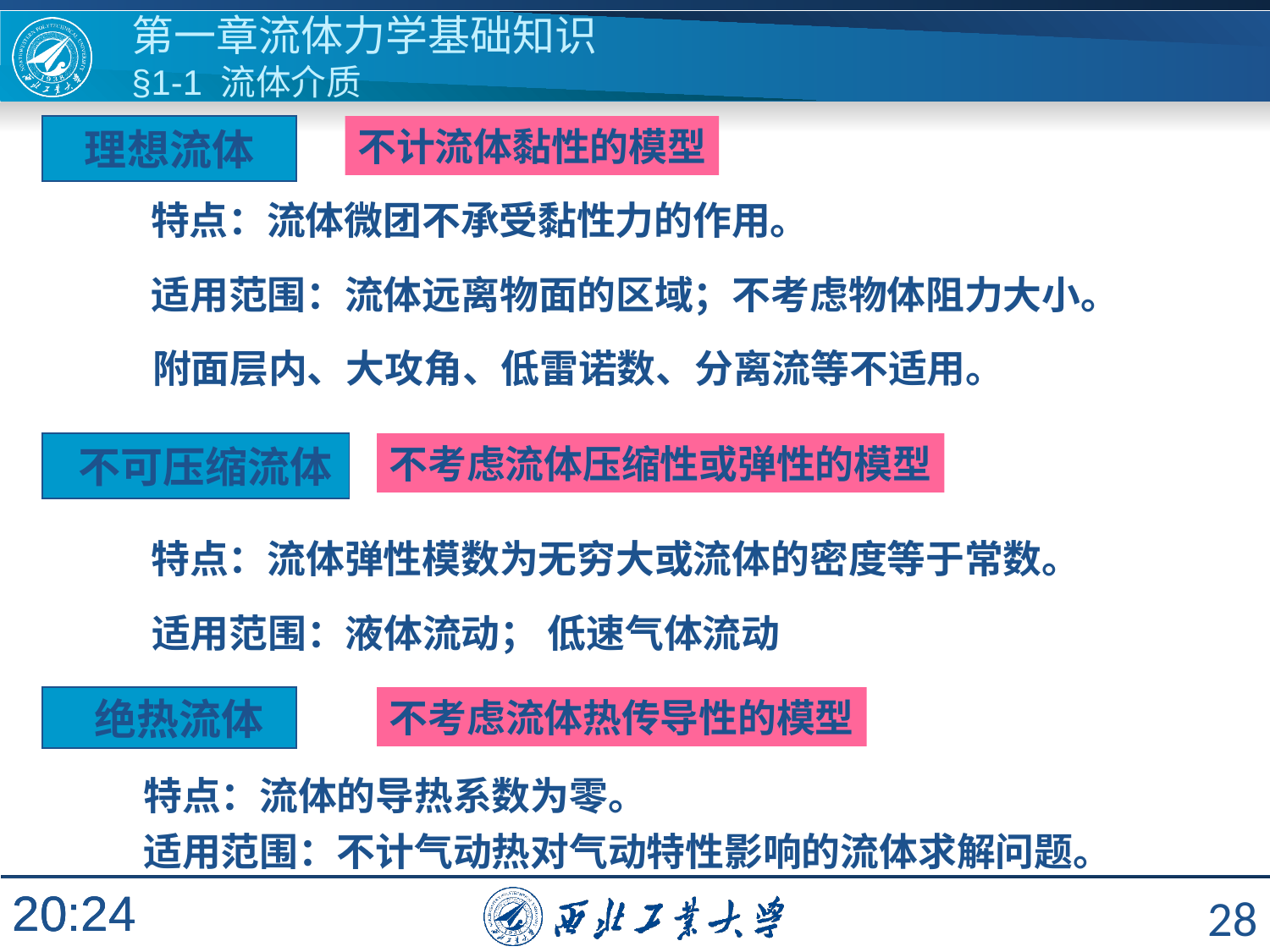

第一章流体力学基础知识
§1-1 流体介质
理想流体
不计流体黏性的模型
特点：流体微团不承受黏性力的作用。
适用范围：流体远离物面的区域；不考虑物体阻力大小。
附面层内、大攻角、低雷诺数、分离流等不适用。
 不可压缩流体
不考虑流体压缩性或弹性的模型
特点：流体弹性模数为无穷大或流体的密度等于常数。
适用范围：液体流动； 低速气体流动
 绝热流体
不考虑流体热传导性的模型
特点：流体的导热系数为零。
适用范围：不计气动热对气动特性影响的流体求解问题。
28